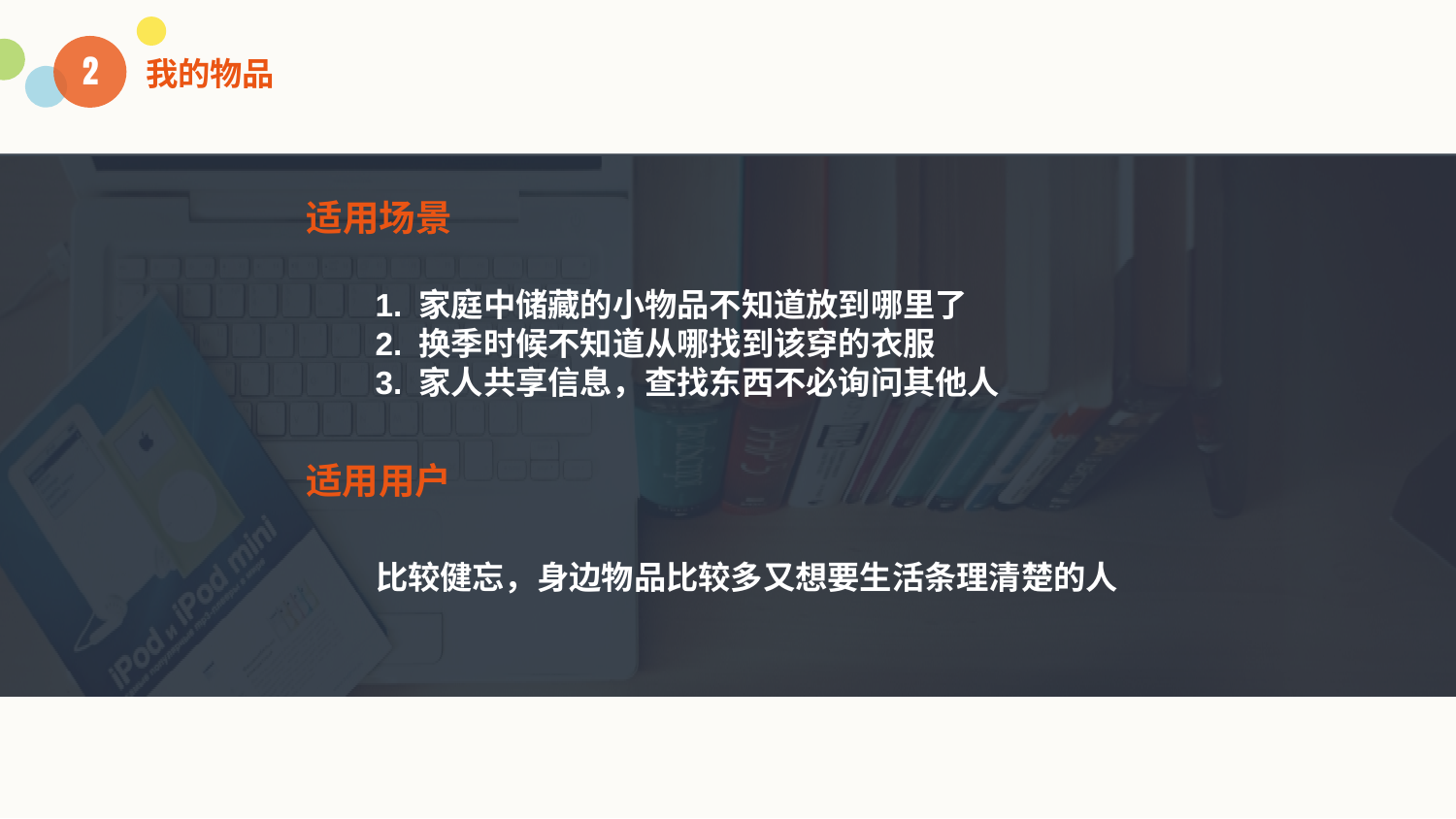

2
我的物品

适用场景
1. 家庭中储藏的小物品不知道放到哪里了
2. 换季时候不知道从哪找到该穿的衣服
3. 家人共享信息，查找东西不必询问其他人
适用用户
比较健忘，身边物品比较多又想要生活条理清楚的人